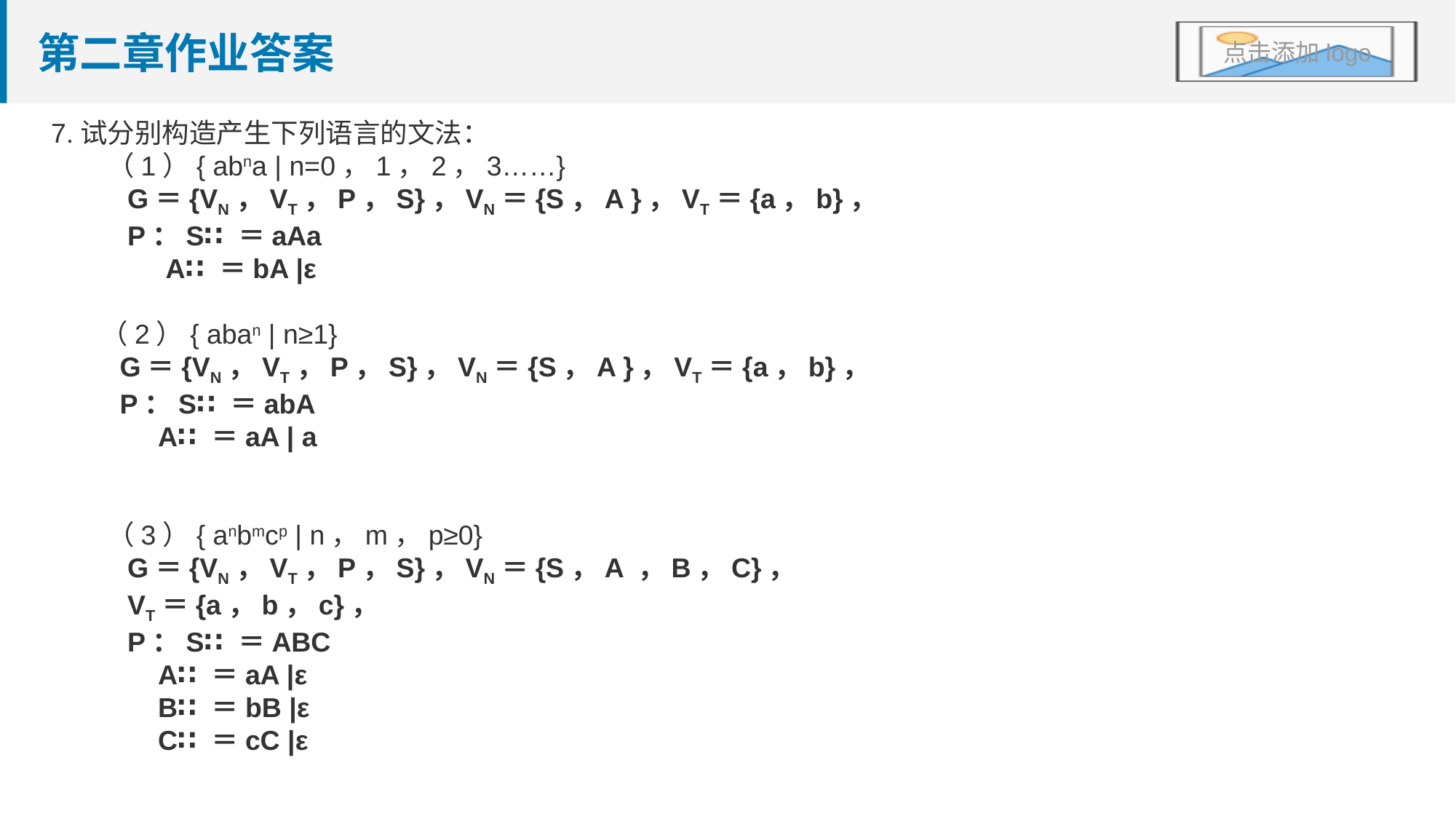

# 第二章作业答案

7.试分别构造产生下列语言的文法：
        （1）{ abna | n=0，1，2，3……}
          G＝{VN，VT，P，S}，VN＝{S，A }，VT＝{a，b}，
          P：S∷＝aAa
               A∷＝bA |ε

       （2）{ aban | n≥1}
         G＝{VN，VT，P，S}，VN＝{S，A }，VT＝{a，b}，
         P：S∷＝abA
              A∷＝aA | a

        （3）{ anbmcp | n，m，p≥0}
          G＝{VN，VT，P，S}，VN＝{S，A ，B，C}，
          VT＝{a，b，c}，
          P：S∷＝ABC
              A∷＝aA |ε
              B∷＝bB |ε
              C∷＝cC |ε